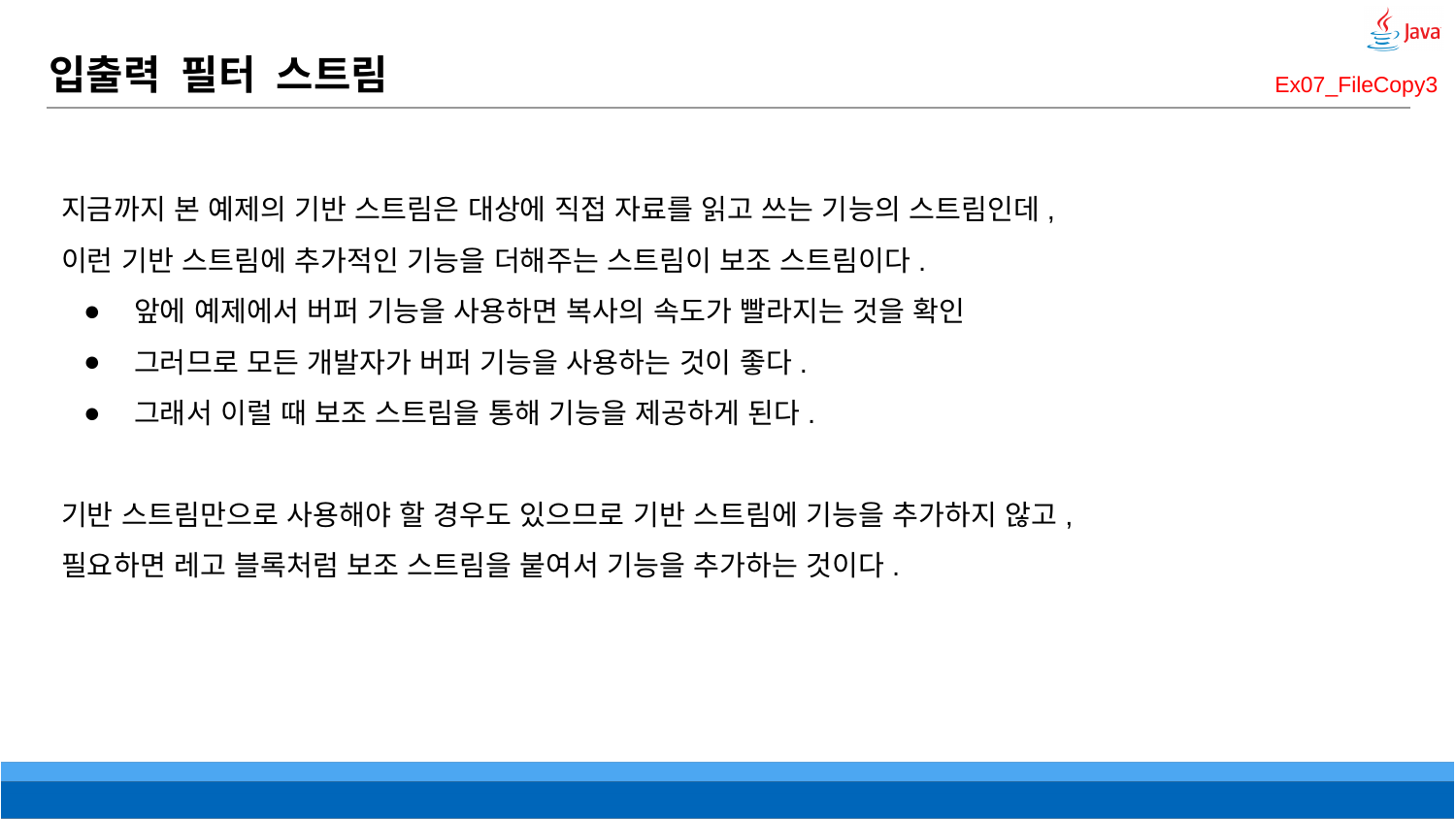

# 입출력 필터 스트림
Ex07_FileCopy3
지금까지 본 예제의 기반 스트림은 대상에 직접 자료를 읽고 쓰는 기능의 스트림인데,
이런 기반 스트림에 추가적인 기능을 더해주는 스트림이 보조 스트림이다.
앞에 예제에서 버퍼 기능을 사용하면 복사의 속도가 빨라지는 것을 확인
그러므로 모든 개발자가 버퍼 기능을 사용하는 것이 좋다.
그래서 이럴 때 보조 스트림을 통해 기능을 제공하게 된다.

기반 스트림만으로 사용해야 할 경우도 있으므로 기반 스트림에 기능을 추가하지 않고,
필요하면 레고 블록처럼 보조 스트림을 붙여서 기능을 추가하는 것이다.